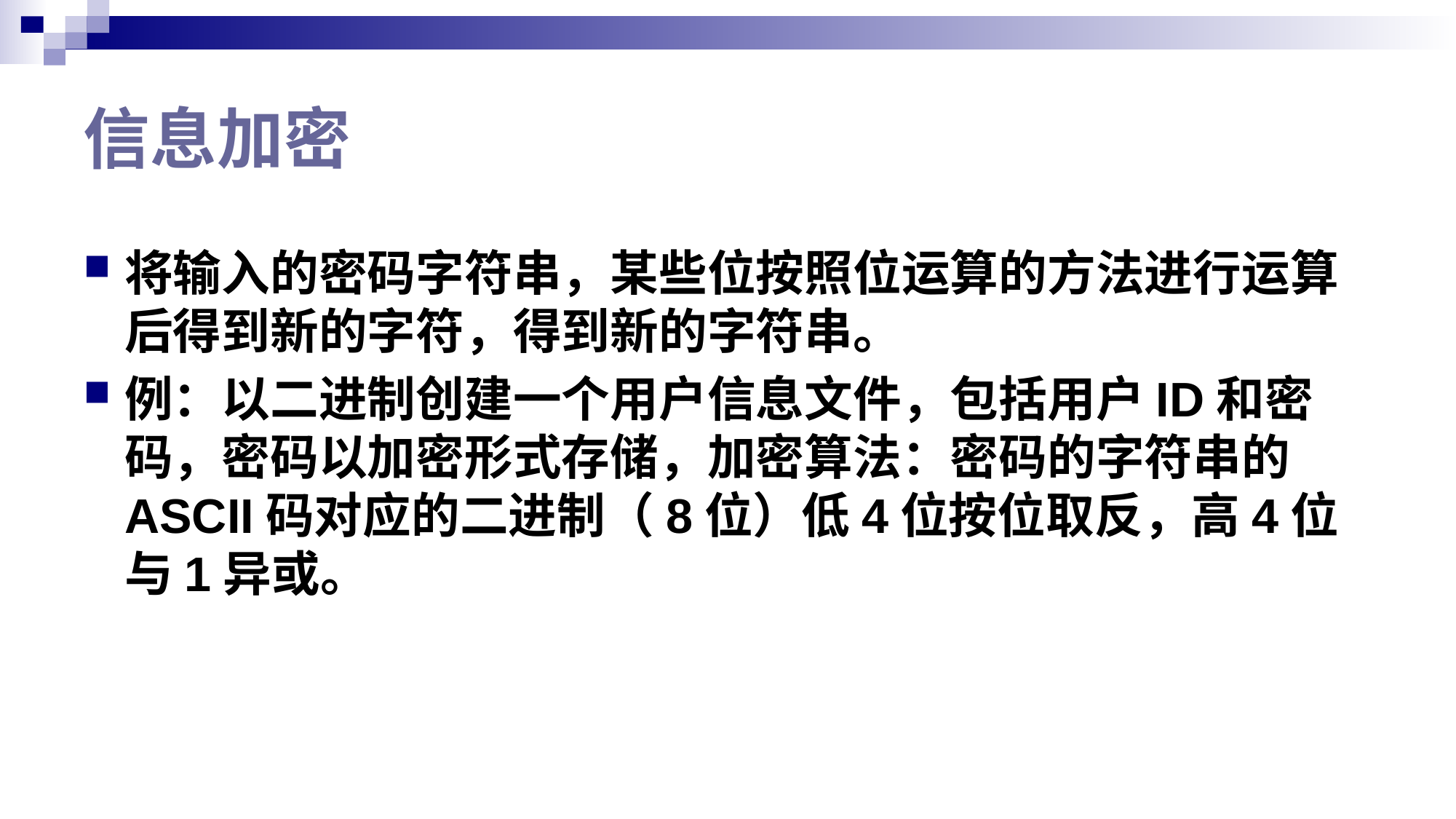

# 信息加密
将输入的密码字符串，某些位按照位运算的方法进行运算后得到新的字符，得到新的字符串。
例：以二进制创建一个用户信息文件，包括用户ID和密码，密码以加密形式存储，加密算法：密码的字符串的ASCII码对应的二进制（8位）低4位按位取反，高4位与1异或。